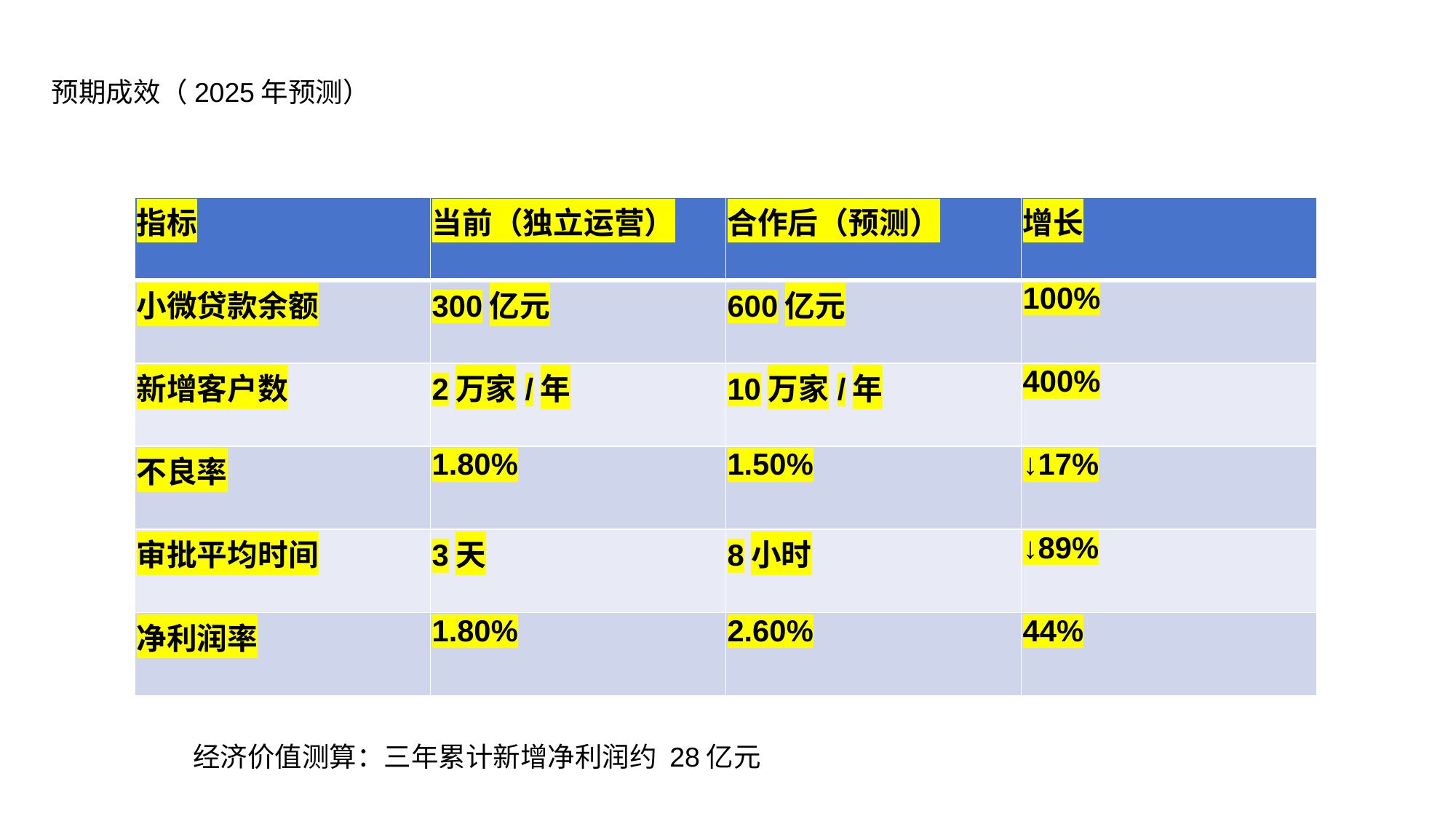

预期成效（2025年预测）
| 指标 | 当前（独立运营） | 合作后（预测） | 增长 |
| --- | --- | --- | --- |
| 小微贷款余额 | 300亿元 | 600亿元 | 100% |
| 新增客户数 | 2万家/年 | 10万家/年 | 400% |
| 不良率 | 1.80% | 1.50% | ↓17% |
| 审批平均时间 | 3天 | 8小时 | ↓89% |
| 净利润率 | 1.80% | 2.60% | 44% |
 经济价值测算：三年累计新增净利润约 28亿元